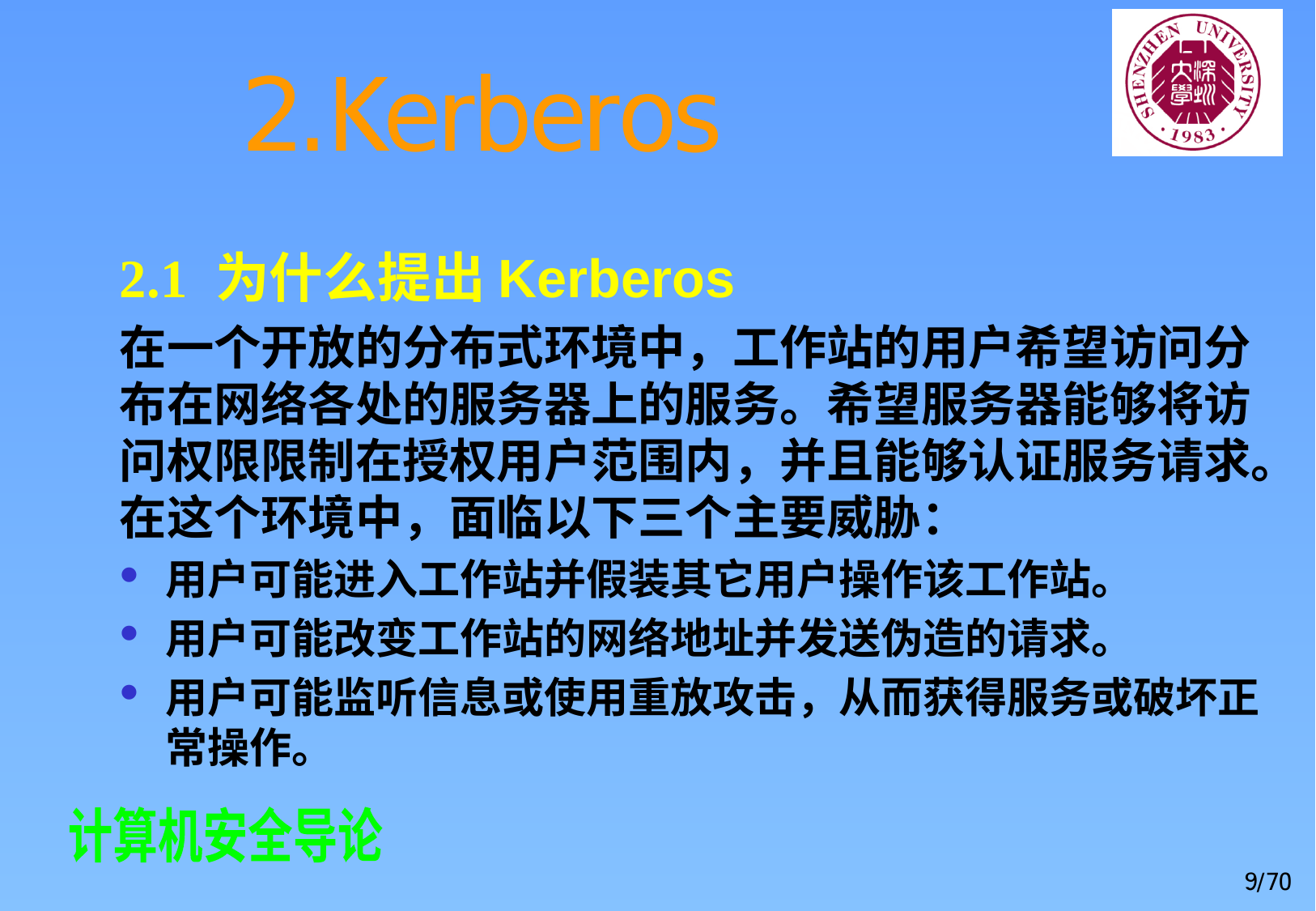

# 2.Kerberos
2.1 为什么提出Kerberos
在一个开放的分布式环境中，工作站的用户希望访问分布在网络各处的服务器上的服务。希望服务器能够将访问权限限制在授权用户范围内，并且能够认证服务请求。在这个环境中，面临以下三个主要威胁：
用户可能进入工作站并假装其它用户操作该工作站。
用户可能改变工作站的网络地址并发送伪造的请求。
用户可能监听信息或使用重放攻击，从而获得服务或破坏正常操作。

9/70